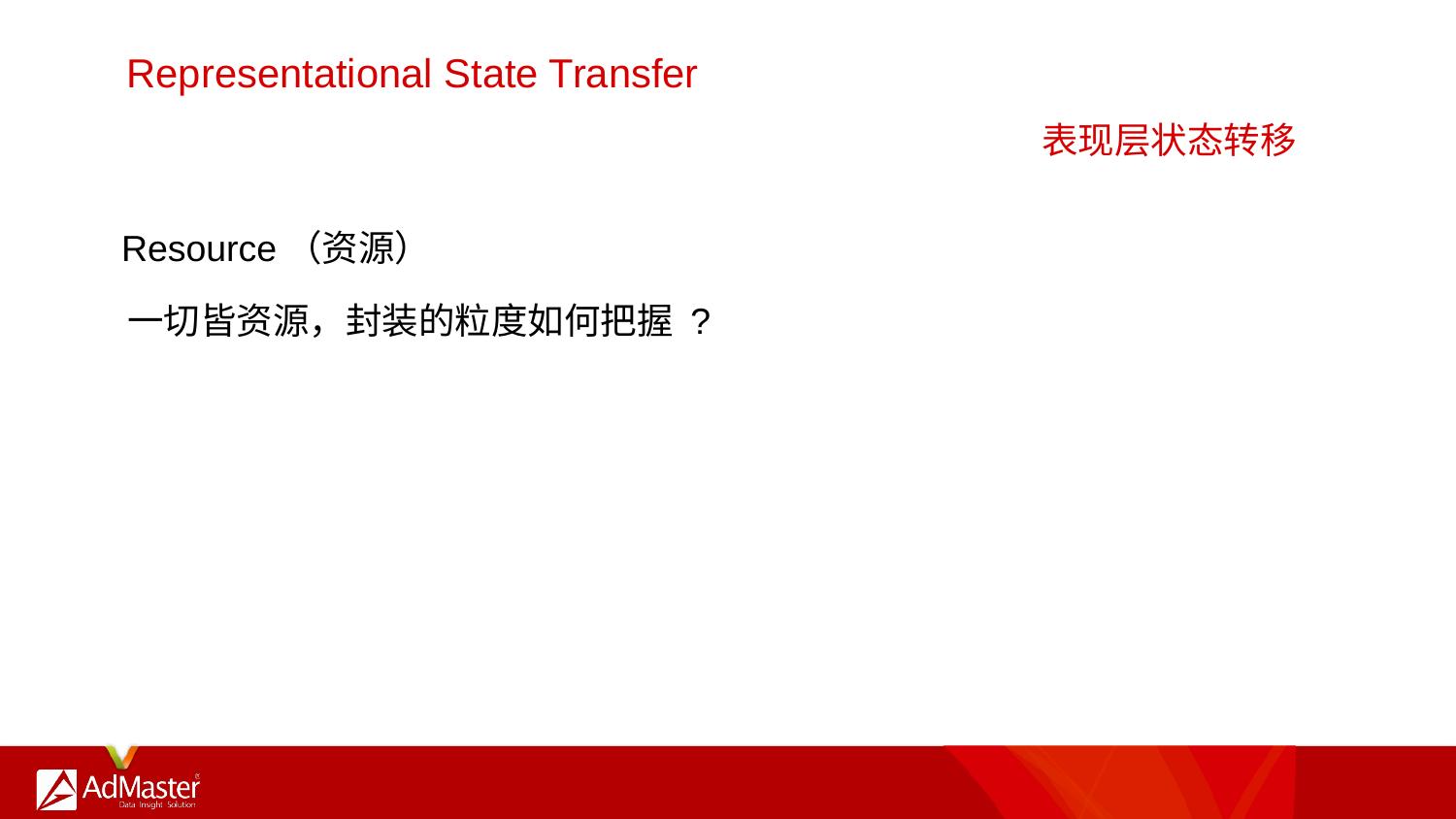

# Representational State Transfer
表现层状态转移
Resource（资源）
一切皆资源，封装的粒度如何把握 ?